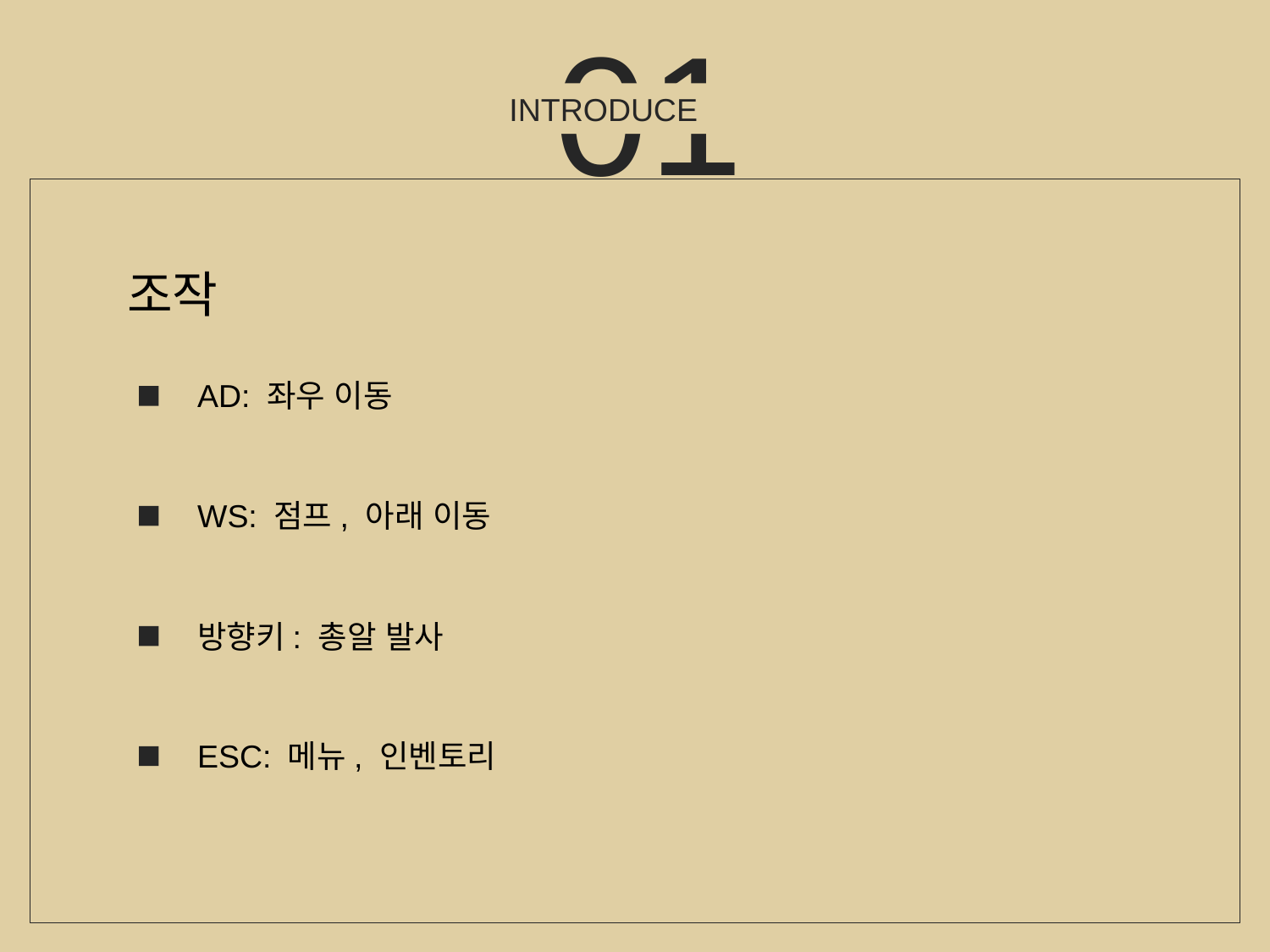

01
INTRODUCE

조작
AD: 좌우 이동

WS: 점프, 아래 이동

방향키: 총알 발사

ESC: 메뉴, 인벤토리